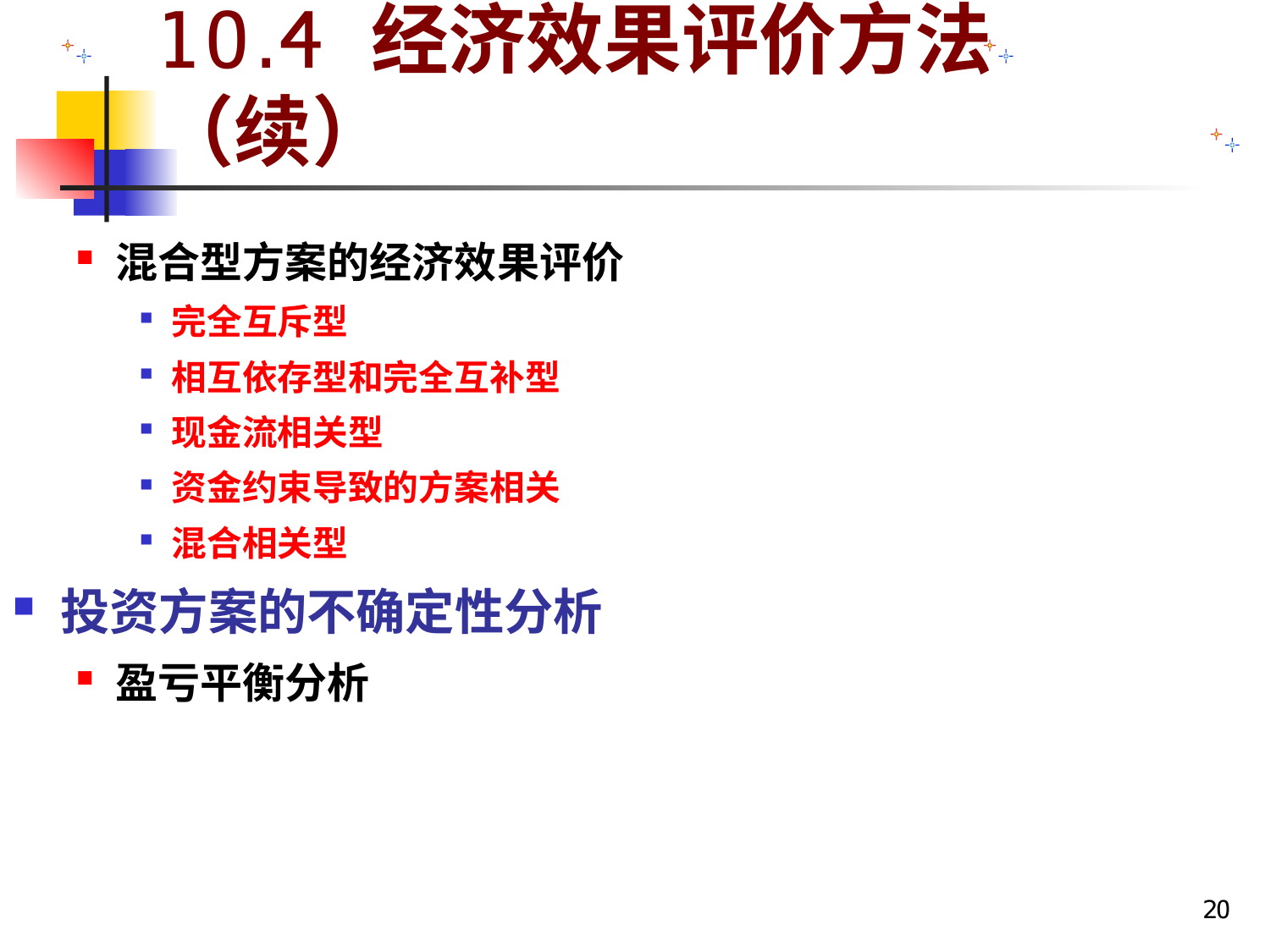

# 10.4 经济效果评价方法（续）
混合型方案的经济效果评价
完全互斥型
相互依存型和完全互补型
现金流相关型
资金约束导致的方案相关
混合相关型
投资方案的不确定性分析
盈亏平衡分析

20